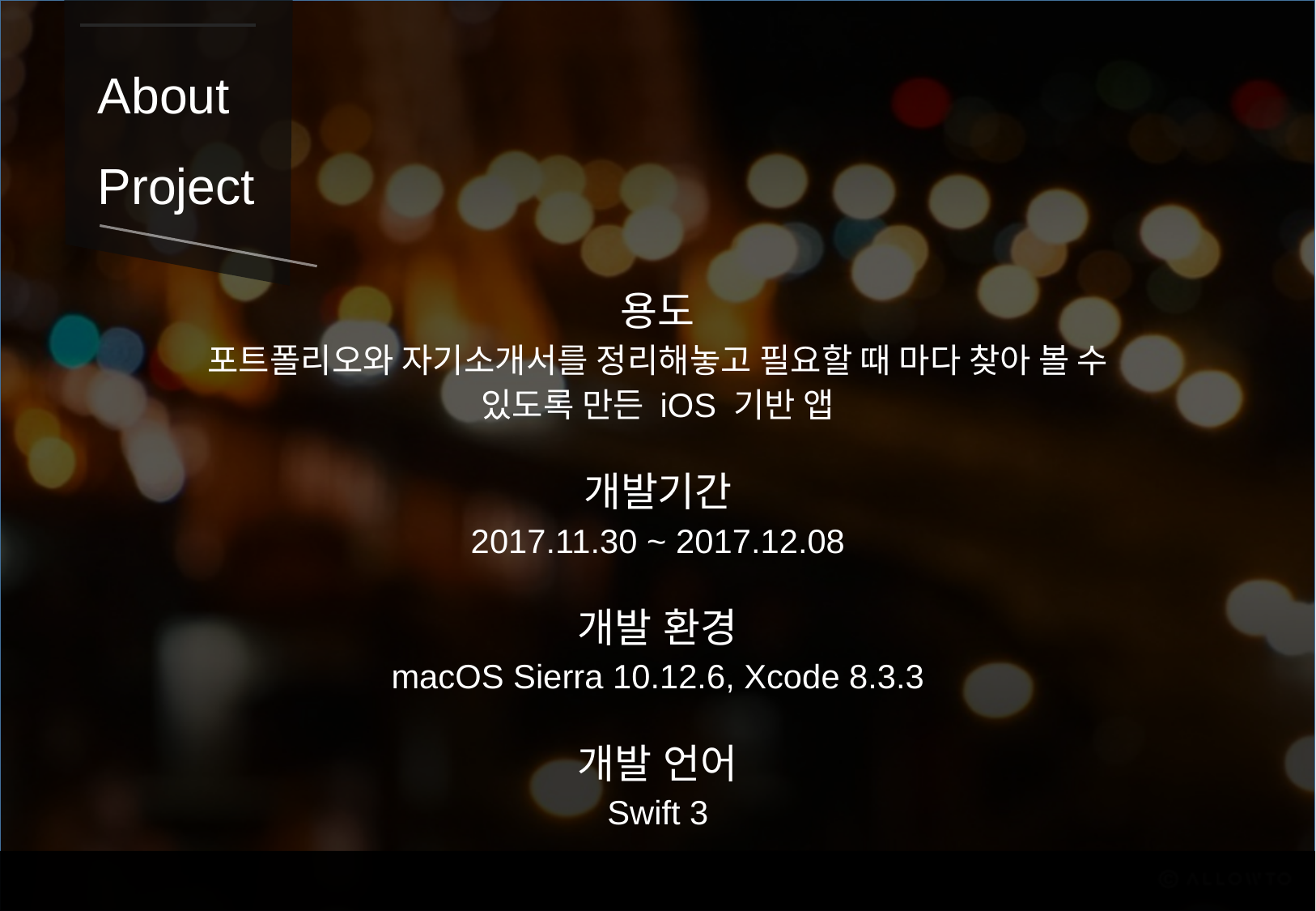

About Project
용도
포트폴리오와 자기소개서를 정리해놓고 필요할 때 마다 찾아 볼 수
있도록 만든 iOS 기반 앱

개발기간
2017.11.30 ~ 2017.12.08

개발 환경
macOS Sierra 10.12.6, Xcode 8.3.3

개발 언어
Swift 3